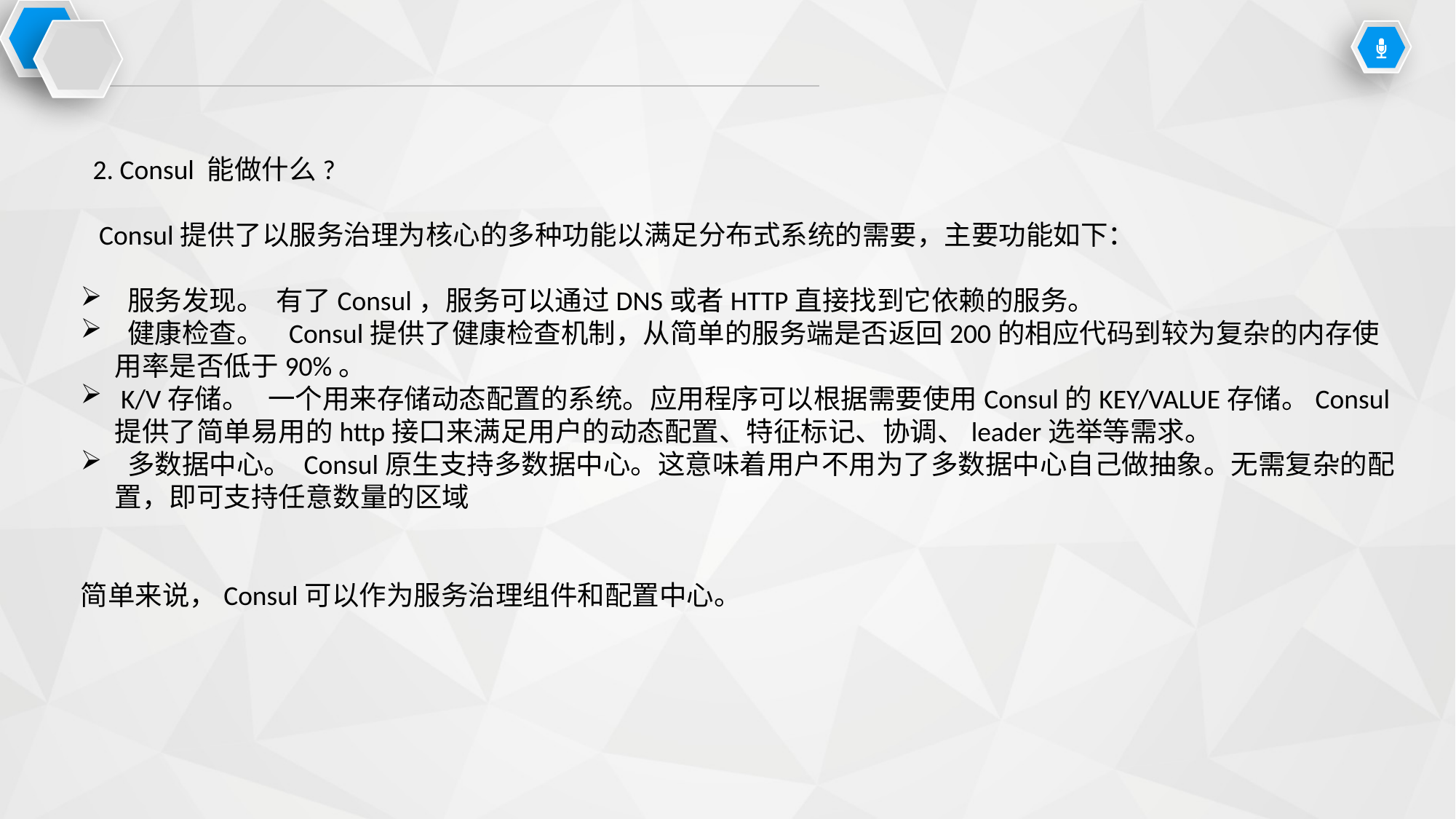

2. Consul 能做什么?

   Consul提供了以服务治理为核心的多种功能以满足分布式系统的需要，主要功能如下：

 服务发现。  有了Consul，服务可以通过DNS或者HTTP直接找到它依赖的服务。
 健康检查。   Consul提供了健康检查机制，从简单的服务端是否返回200的相应代码到较为复杂的内存使用率是否低于90%。
 K/V存储。   一个用来存储动态配置的系统。应用程序可以根据需要使用Consul的KEY/VALUE存储。Consul提供了简单易用的http接口来满足用户的动态配置、特征标记、协调、leader选举等需求。
 多数据中心。 Consul原生支持多数据中心。这意味着用户不用为了多数据中心自己做抽象。无需复杂的配置，即可支持任意数量的区域

简单来说，Consul可以作为服务治理组件和配置中心。